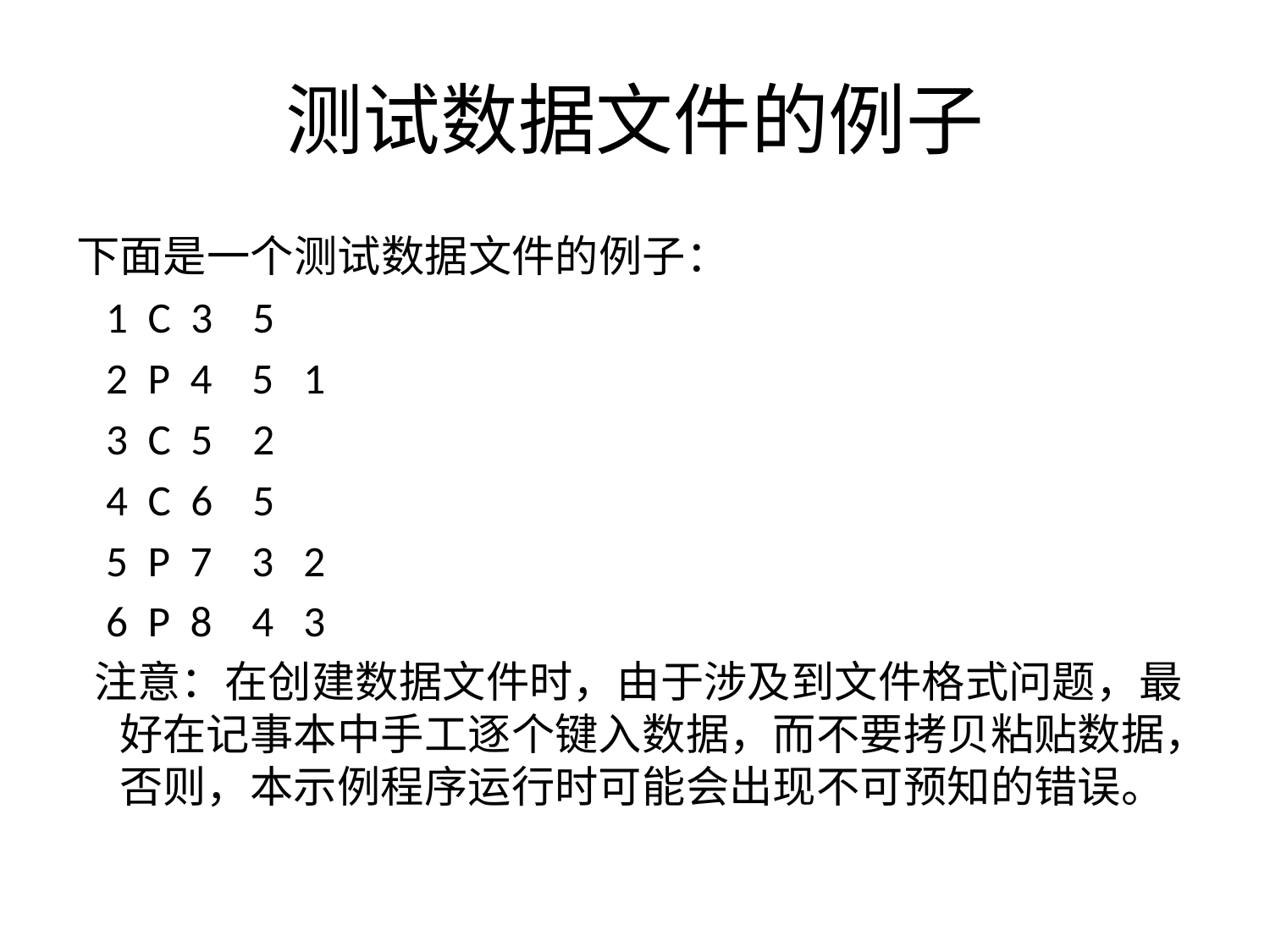

# 测试数据文件的例子
下面是一个测试数据文件的例子：
   1  C  3    5
   2  P  4    5   1
   3  C  5    2
   4  C  6    5
   5  P  7    3   2
   6  P  8    4   3
 注意：在创建数据文件时，由于涉及到文件格式问题，最好在记事本中手工逐个键入数据，而不要拷贝粘贴数据，否则，本示例程序运行时可能会出现不可预知的错误。